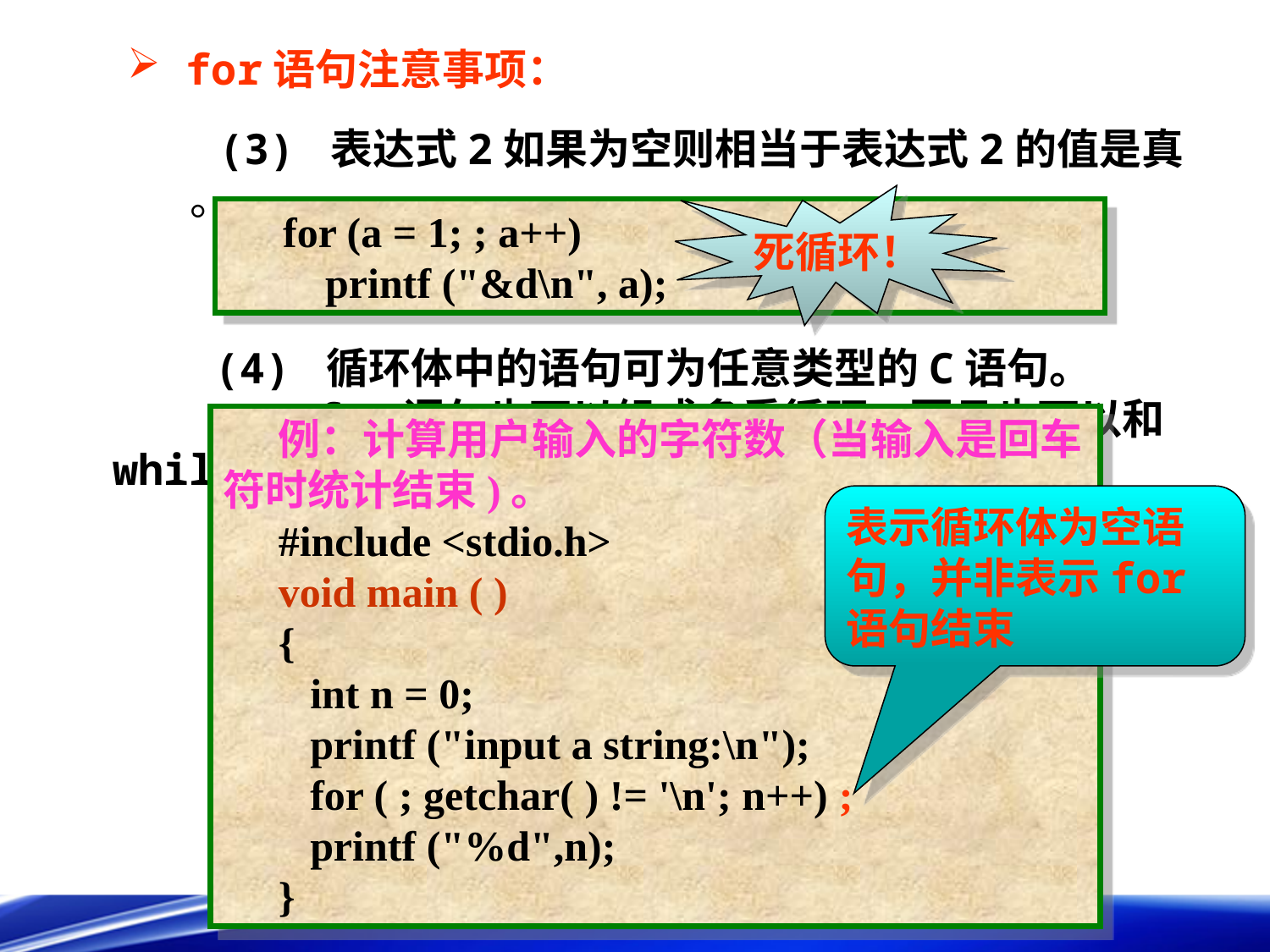

for语句注意事项：
    (3) 表达式2如果为空则相当于表达式2的值是真 。
死循环！
for (a = 1; ; a++)
    printf ("&d\n", a);
    (4) 循环体中的语句可为任意类型的C语句。
    (5) for语句也可以组成多重循环，而且也可以和while语句和do-while语句相互嵌套。
    (6) 循环体可以是空语句。
例：计算用户输入的字符数（当输入是回车符时统计结束)。
#include <stdio.h>
void main ( )
{
   int n = 0;
   printf ("input a string:\n");
   for ( ; getchar( ) != '\n'; n++) ;
   printf ("%d",n);
}
表示循环体为空语句，并非表示for语句结束